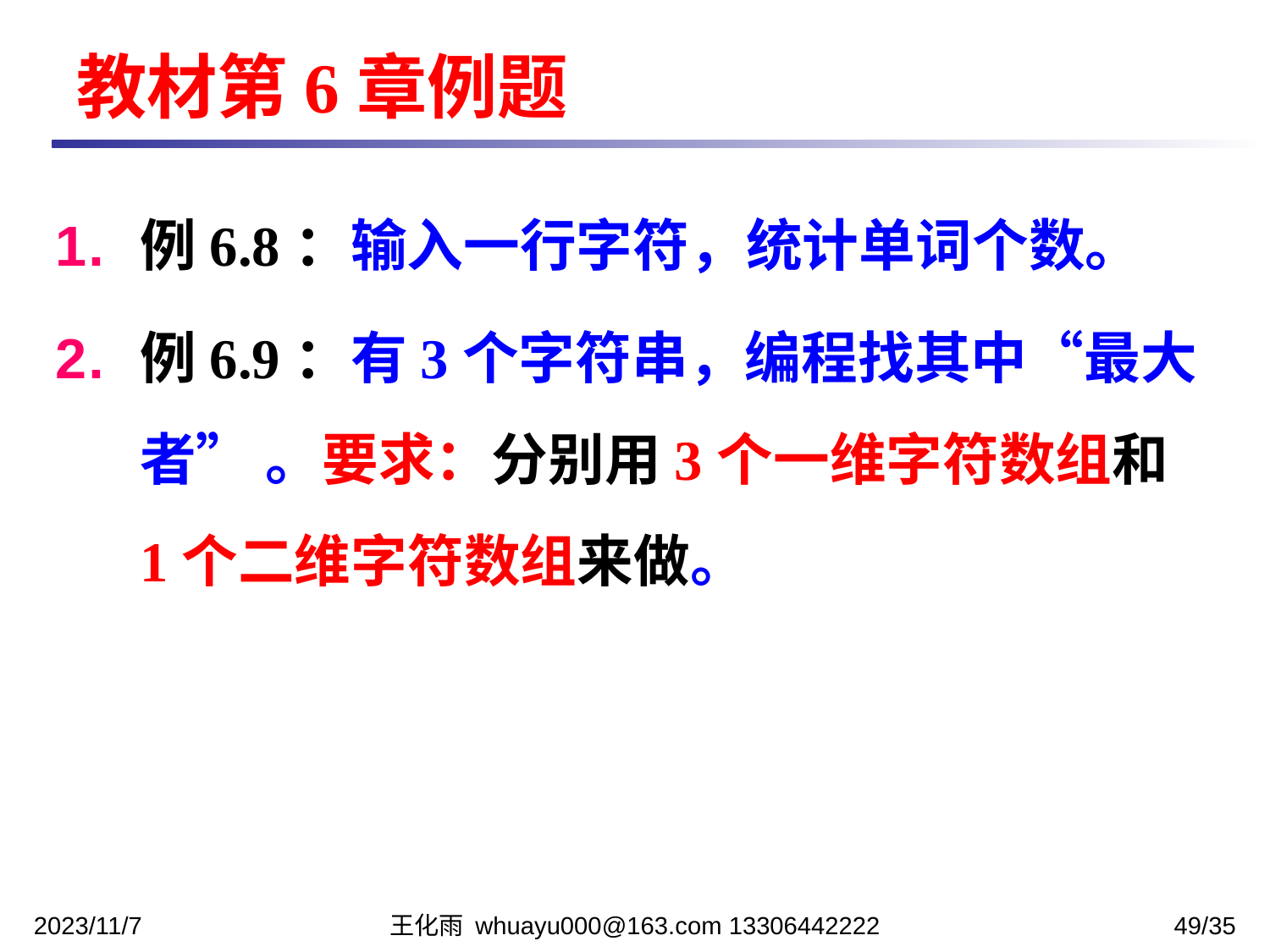

教材第6章例题
例6.8：输入一行字符，统计单词个数。
例6.9：有3个字符串，编程找其中“最大者” 。要求：分别用3个一维字符数组和1个二维字符数组来做。

2023/11/7
王化雨 whuayu000@163.com 13306442222
49/35